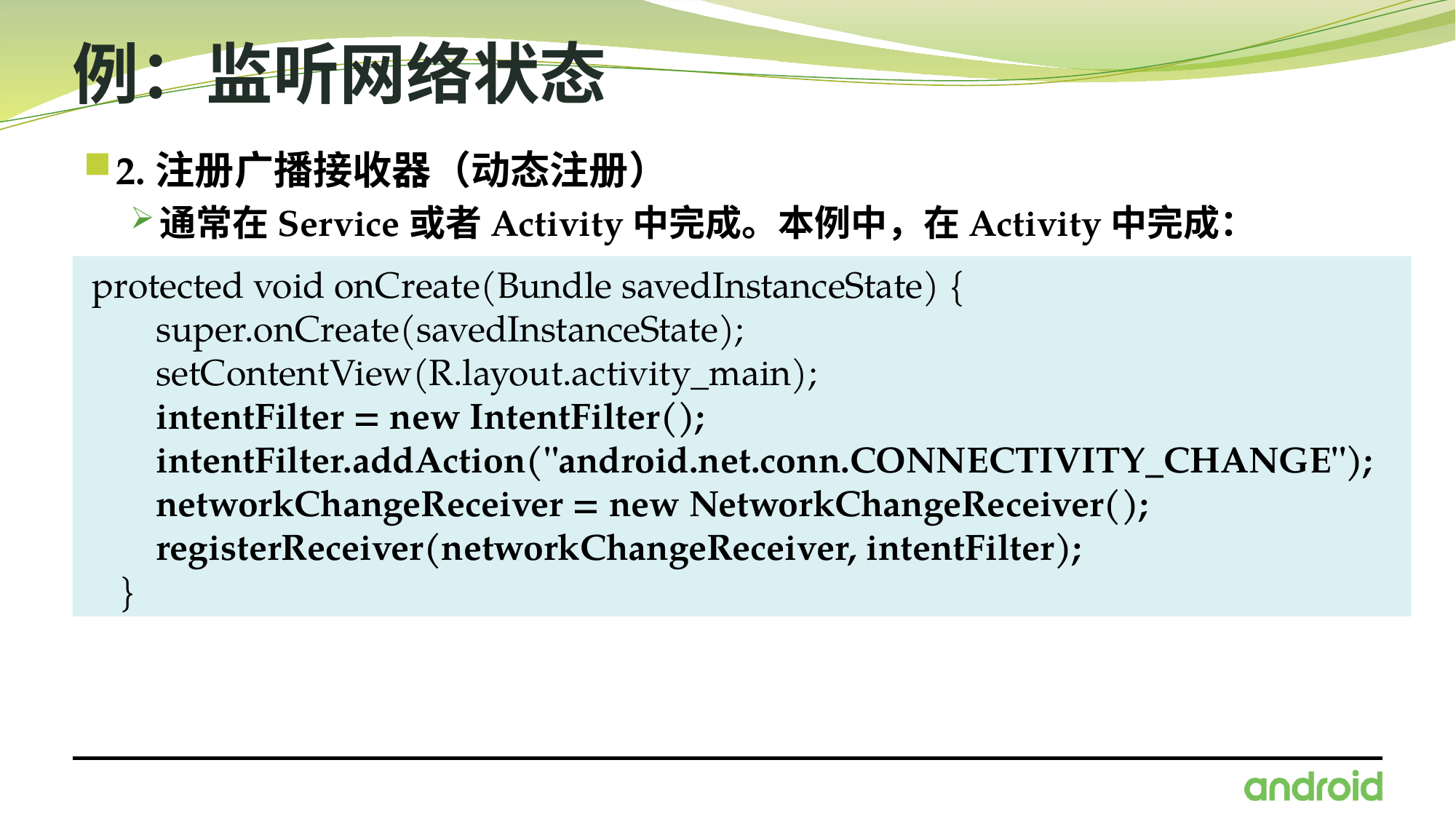

# 例：监听网络状态
2.注册广播接收器（动态注册）
通常在Service或者Activity中完成。本例中，在Activity中完成：
 protected void onCreate(Bundle savedInstanceState) {
        super.onCreate(savedInstanceState);
        setContentView(R.layout.activity_main);
        intentFilter = new IntentFilter();
        intentFilter.addAction("android.net.conn.CONNECTIVITY_CHANGE");
        networkChangeReceiver = new NetworkChangeReceiver();
        registerReceiver(networkChangeReceiver, intentFilter);
    }